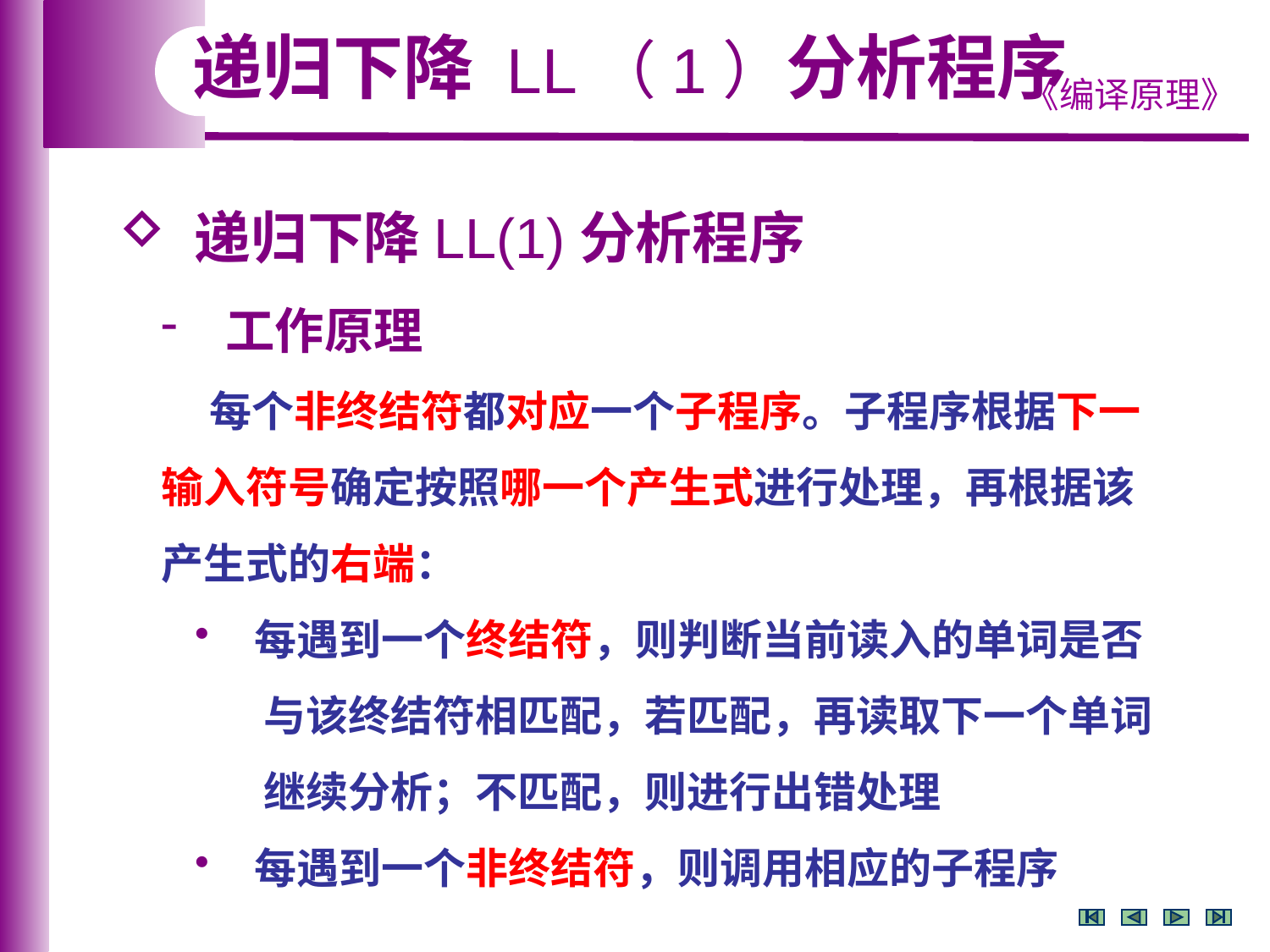

递归下降 LL（1）分析程序
 递归下降LL(1)分析程序
  工作原理
    每个非终结符都对应一个子程序。子程序根据下一输入符号确定按照哪一个产生式进行处理，再根据该产生式的右端：
  每遇到一个终结符，则判断当前读入的单词是否
   与该终结符相匹配，若匹配，再读取下一个单词
   继续分析；不匹配，则进行出错处理
  每遇到一个非终结符，则调用相应的子程序